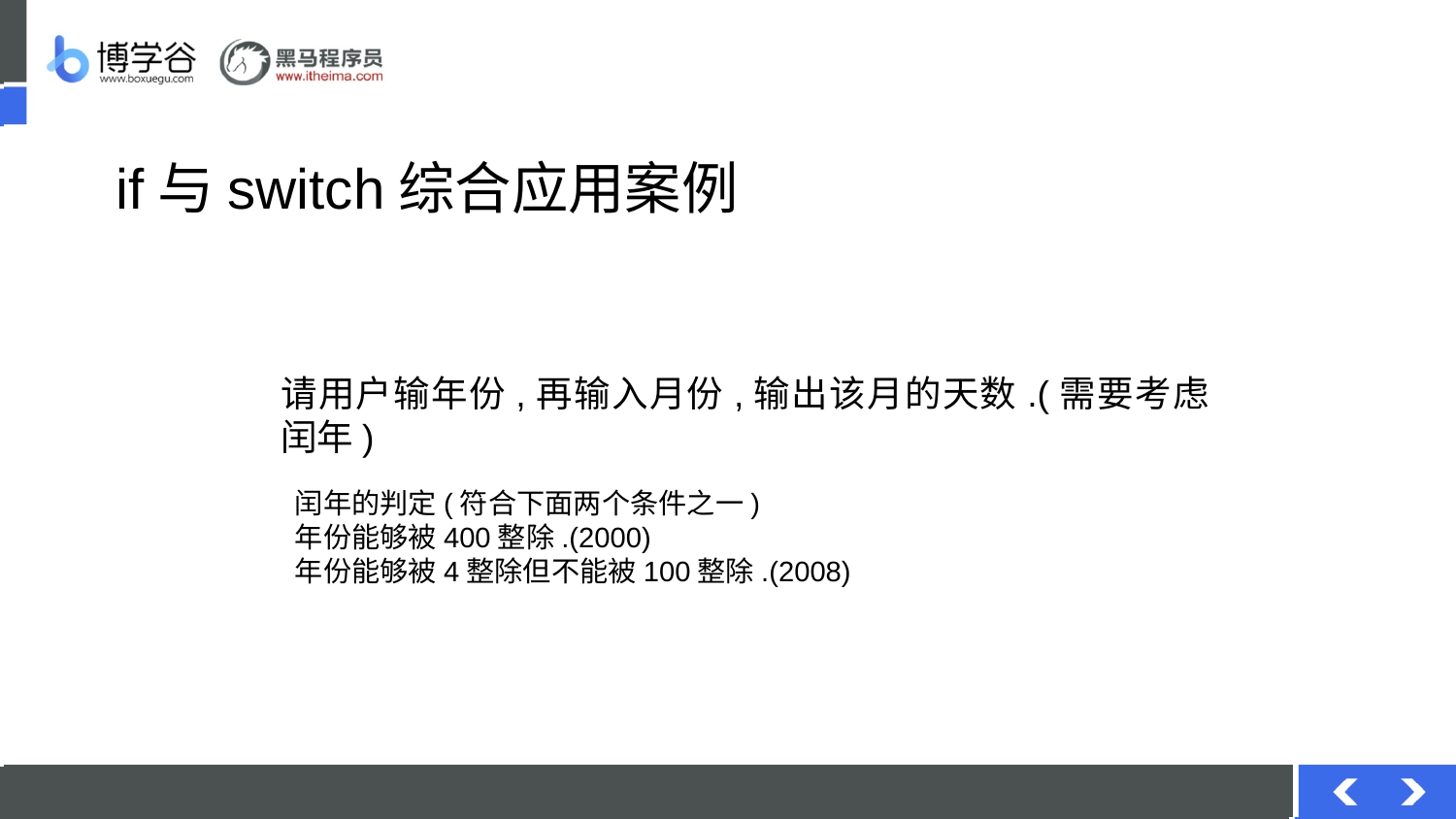

if与switch综合应用案例
请用户输年份,再输入月份,输出该月的天数.(需要考虑闰年)
闰年的判定(符合下面两个条件之一)
年份能够被400整除.(2000)
年份能够被4整除但不能被100整除.(2008)